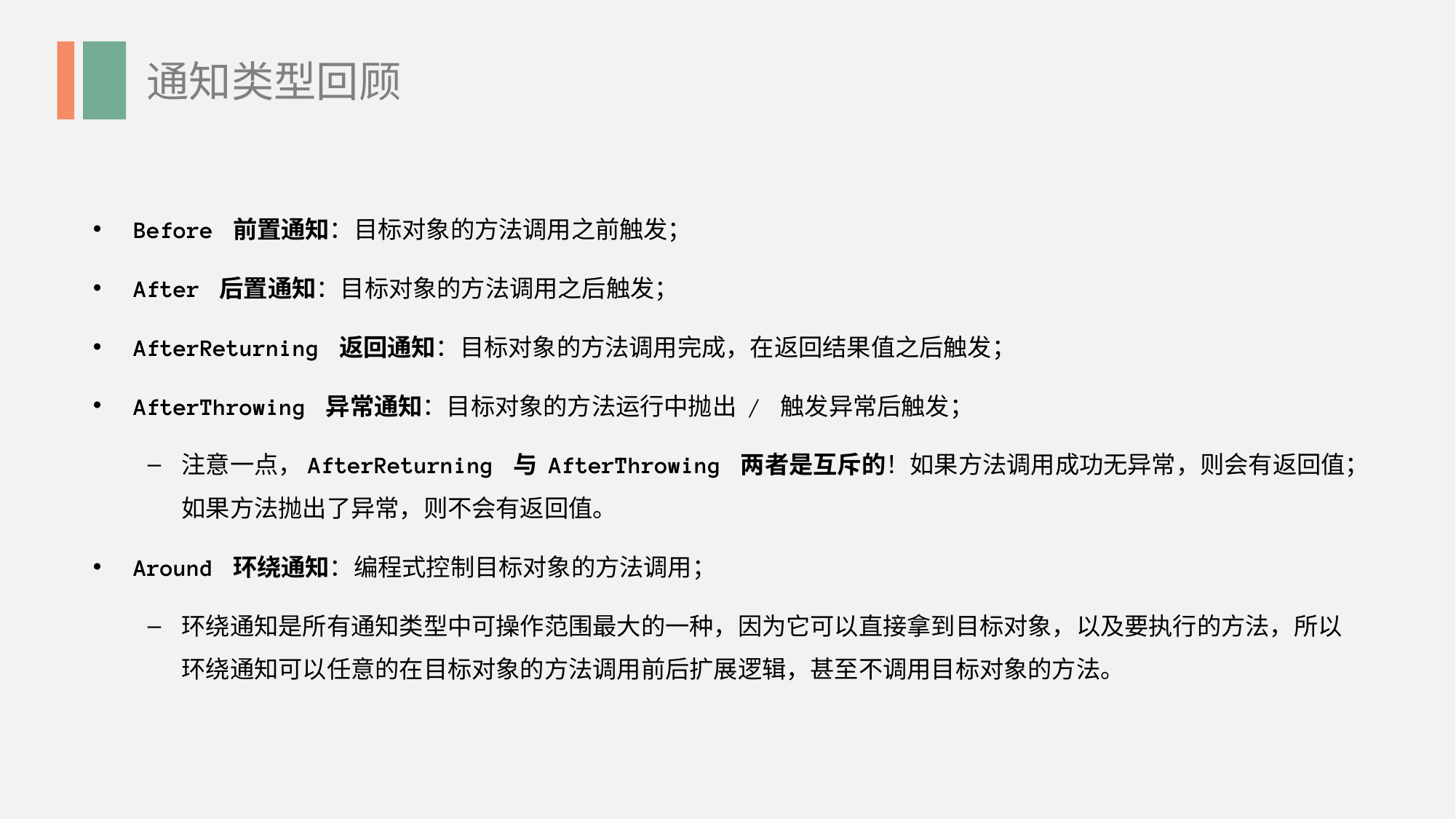

通知类型回顾
Before 前置通知：目标对象的方法调用之前触发；
After 后置通知：目标对象的方法调用之后触发；
AfterReturning 返回通知：目标对象的方法调用完成，在返回结果值之后触发；
AfterThrowing 异常通知：目标对象的方法运行中抛出 / 触发异常后触发；
注意一点，AfterReturning 与 AfterThrowing 两者是互斥的！如果方法调用成功无异常，则会有返回值；如果方法抛出了异常，则不会有返回值。
Around 环绕通知：编程式控制目标对象的方法调用；
环绕通知是所有通知类型中可操作范围最大的一种，因为它可以直接拿到目标对象，以及要执行的方法，所以环绕通知可以任意的在目标对象的方法调用前后扩展逻辑，甚至不调用目标对象的方法。